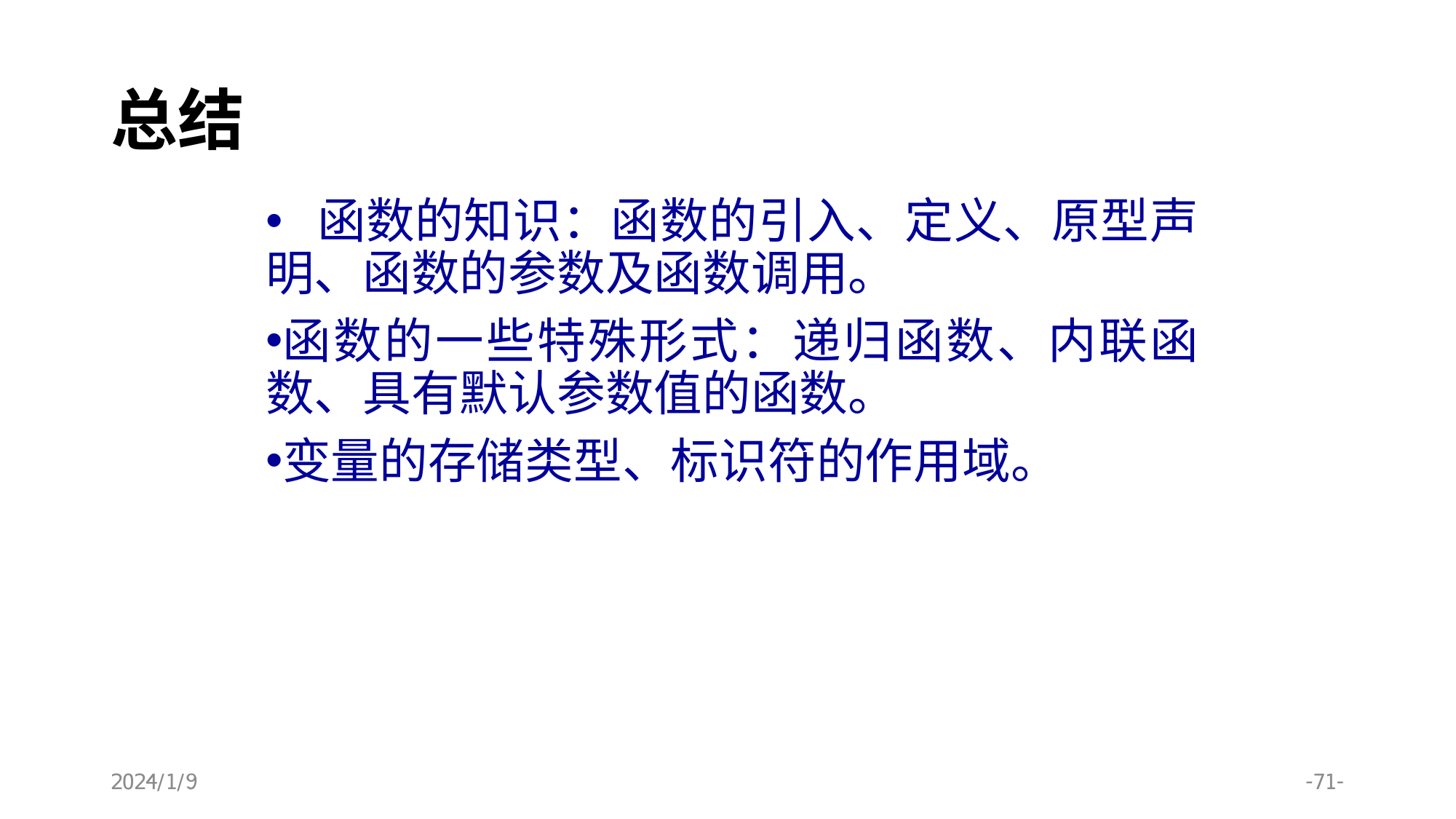

# 总结
  函数的知识：函数的引入、定义、原型声明、函数的参数及函数调用。
函数的一些特殊形式：递归函数、内联函数、具有默认参数值的函数。
变量的存储类型、标识符的作用域。
2024/1/9
-71-